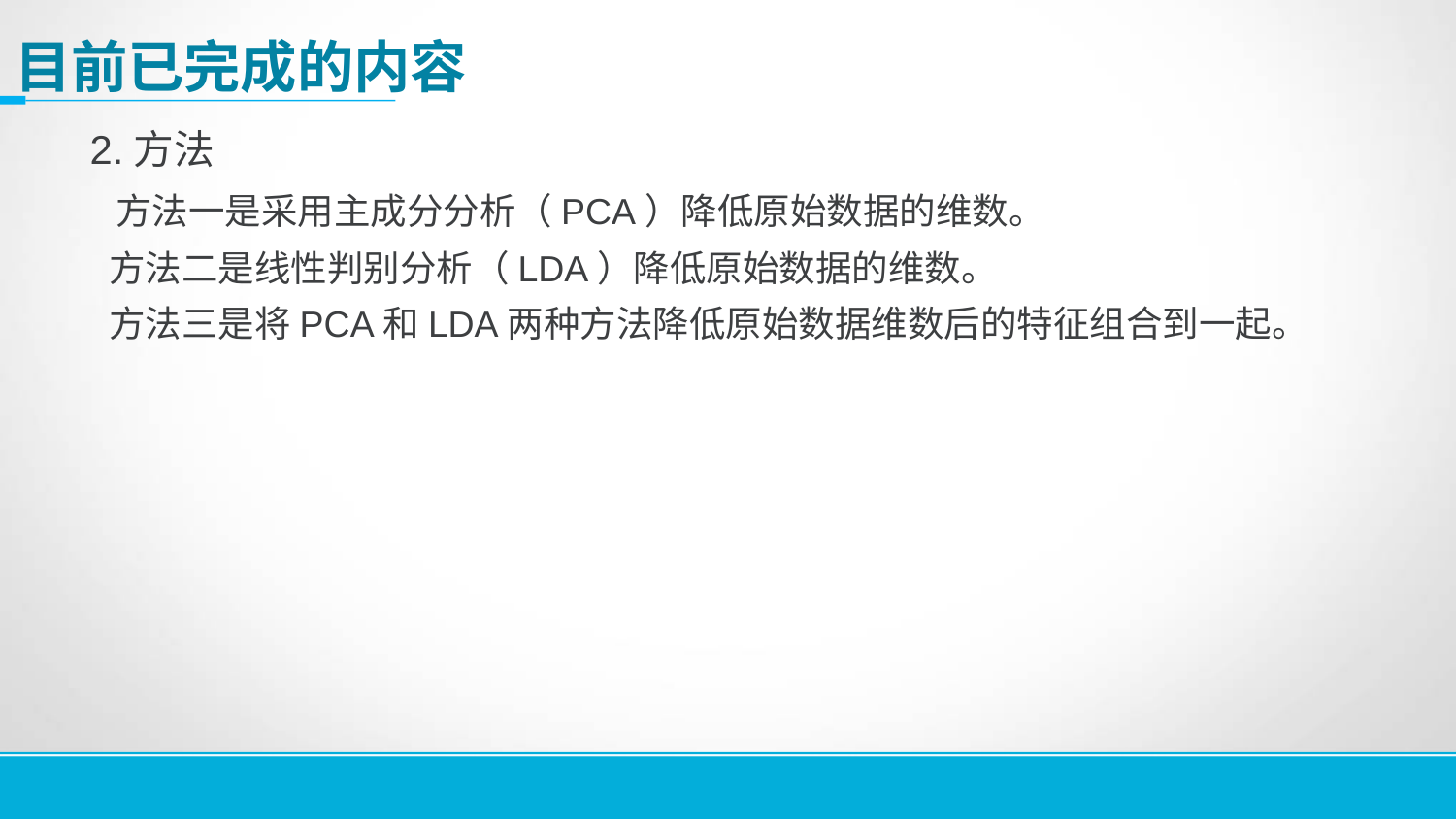

# 目前已完成的内容
     2.方法
        方法一是采用主成分分析（PCA）降低原始数据的维数。
        方法二是线性判别分析（LDA）降低原始数据的维数。
        方法三是将PCA和LDA两种方法降低原始数据维数后的特征组合到一起。